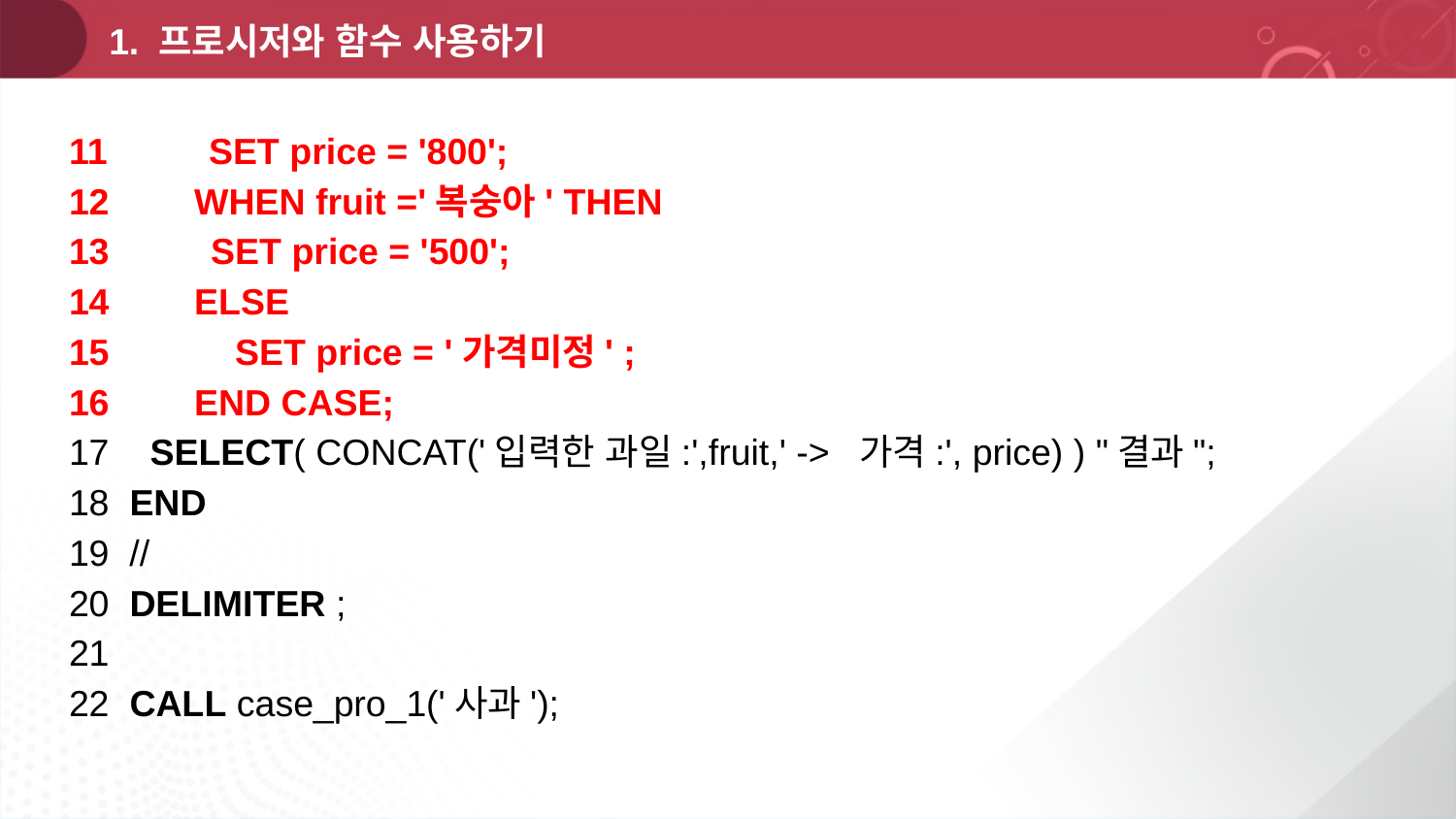

1. 프로시저와 함수 사용하기
11          SET price = '800';
12	WHEN fruit ='복숭아' THEN
13          SET price = '500';
14	ELSE
15	    SET price = '가격미정' ;
16	END CASE;
17    SELECT( CONCAT('입력한 과일:',fruit,' ->  가격:', price) ) "결과";
18  END
19  //
20  DELIMITER ;
21
22  CALL case_pro_1('사과');